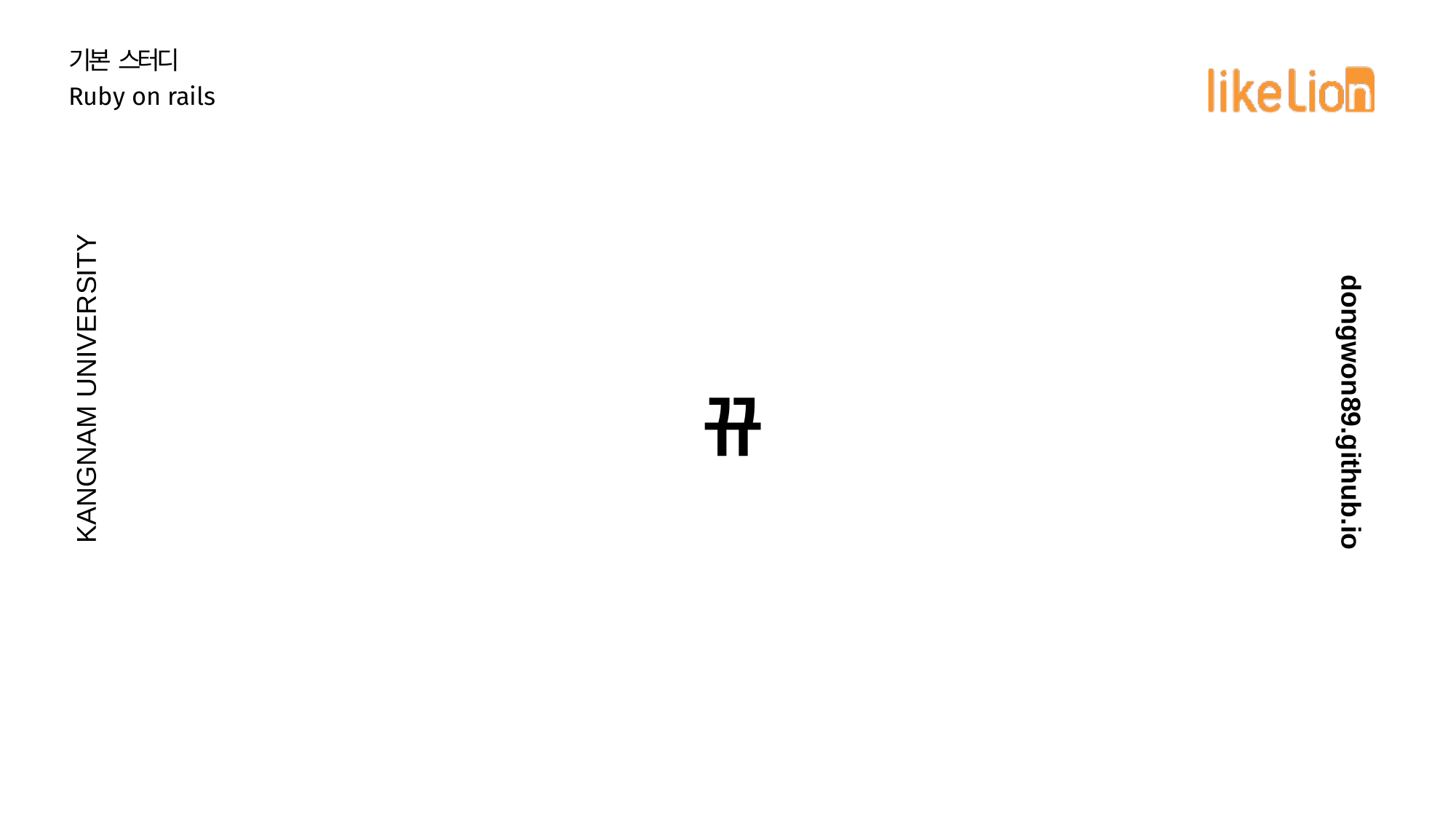

기본 스터디
Ruby on rails

KANGNAM UNIVERSITY
dongwon89.github.io
뀨